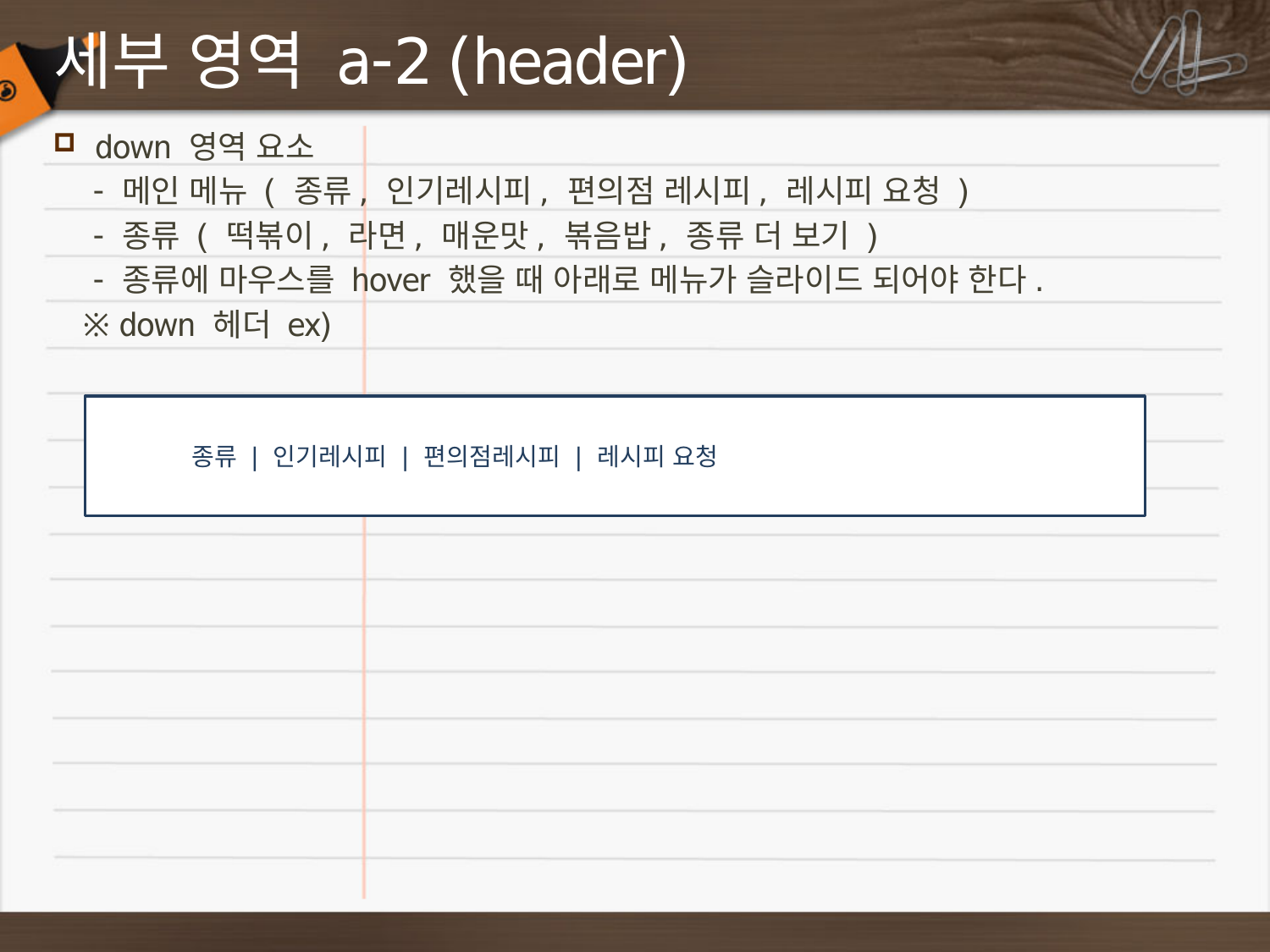

# 세부 영역 a-2 (header)
down 영역 요소
    - 메인 메뉴 ( 종류, 인기레시피, 편의점 레시피, 레시피 요청 )
    - 종류 ( 떡볶이, 라면, 매운맛, 볶음밥, 종류 더 보기 )
    - 종류에 마우스를 hover 했을 때 아래로 메뉴가 슬라이드 되어야 한다.
   ※ down 헤더 ex)

종류 | 인기레시피 | 편의점레시피 | 레시피 요청